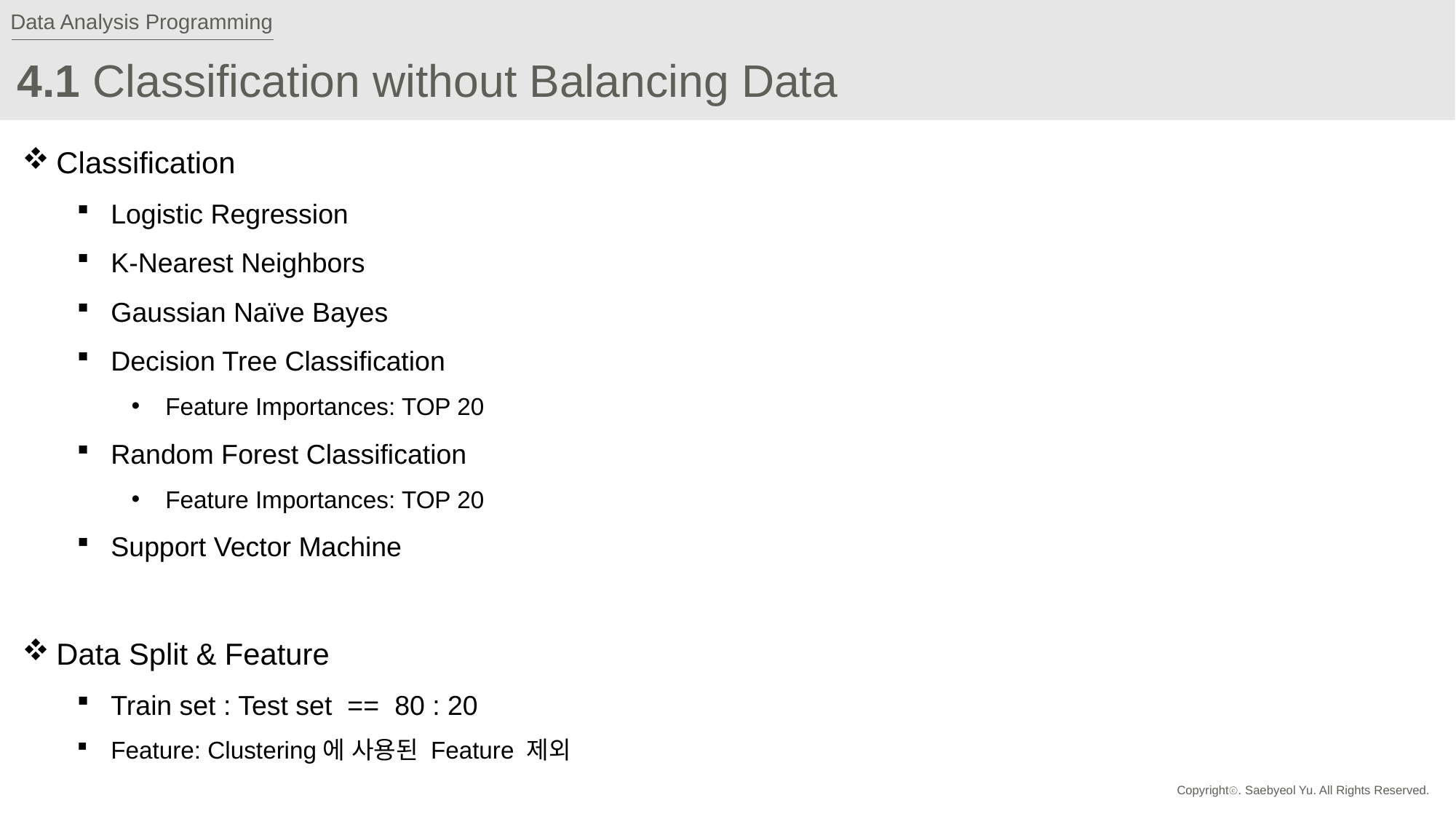

Data Analysis Programming
4.1 Classification without Balancing Data
Classification
Logistic Regression
K-Nearest Neighbors
Gaussian Naïve Bayes
Decision Tree Classification
Feature Importances: TOP 20
Random Forest Classification
Feature Importances: TOP 20
Support Vector Machine

Data Split & Feature
Train set : Test set  ==  80 : 20
Feature: Clustering에 사용된 Feature 제외